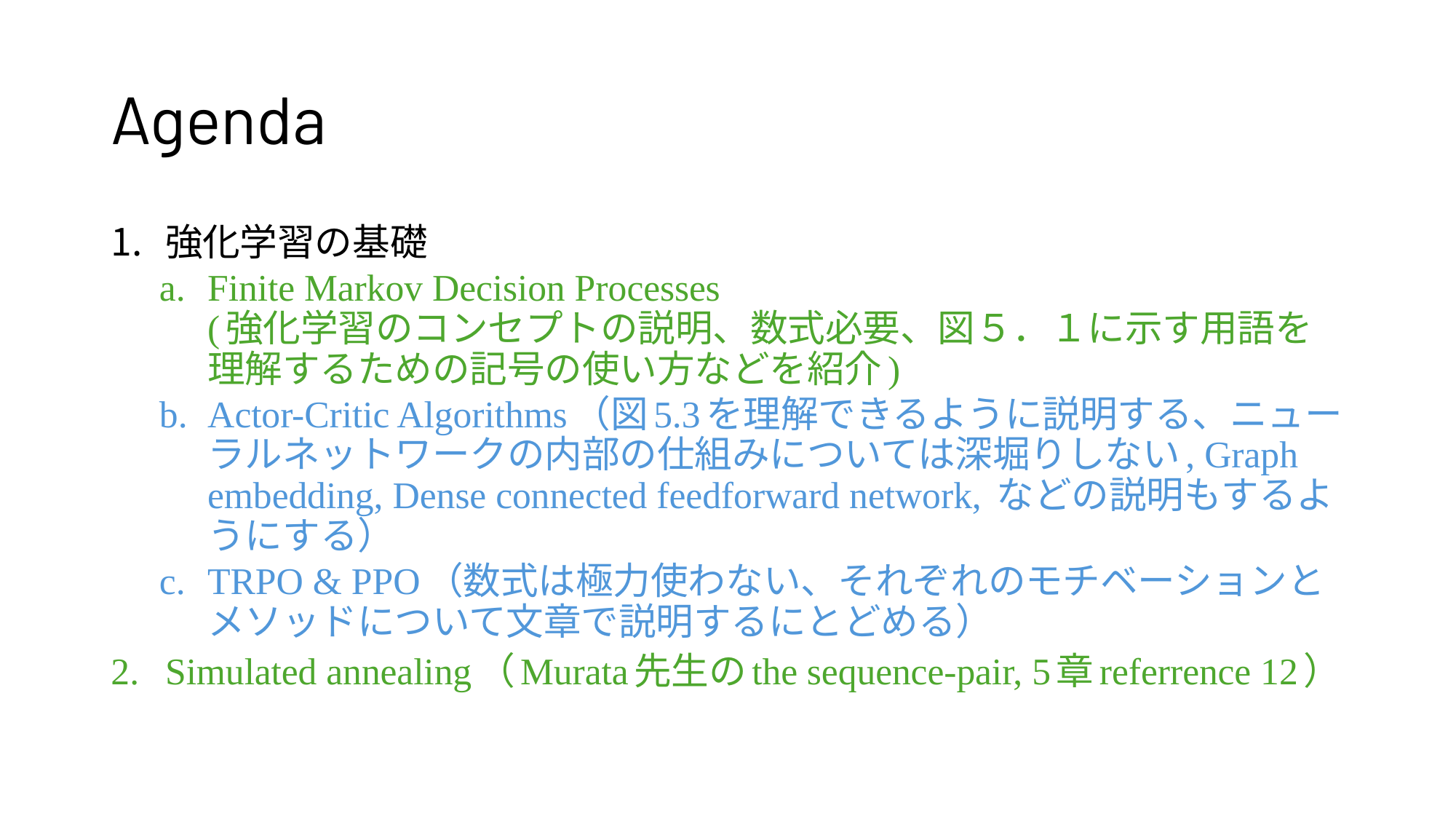

# Agenda
強化学習の基礎
Finite Markov Decision Processes
(強化学習のコンセプトの説明、数式必要、図５．１に示す用語を理解するための記号の使い方などを紹介)
Actor-Critic Algorithms（図5.3を理解できるように説明する、ニューラルネットワークの内部の仕組みについては深堀りしない, Graph embedding, Dense connected feedforward network, などの説明もするようにする）
TRPO & PPO（数式は極力使わない、それぞれのモチベーションとメソッドについて文章で説明するにとどめる）
Simulated annealing（Murata先生のthe sequence-pair, 5章referrence 12）